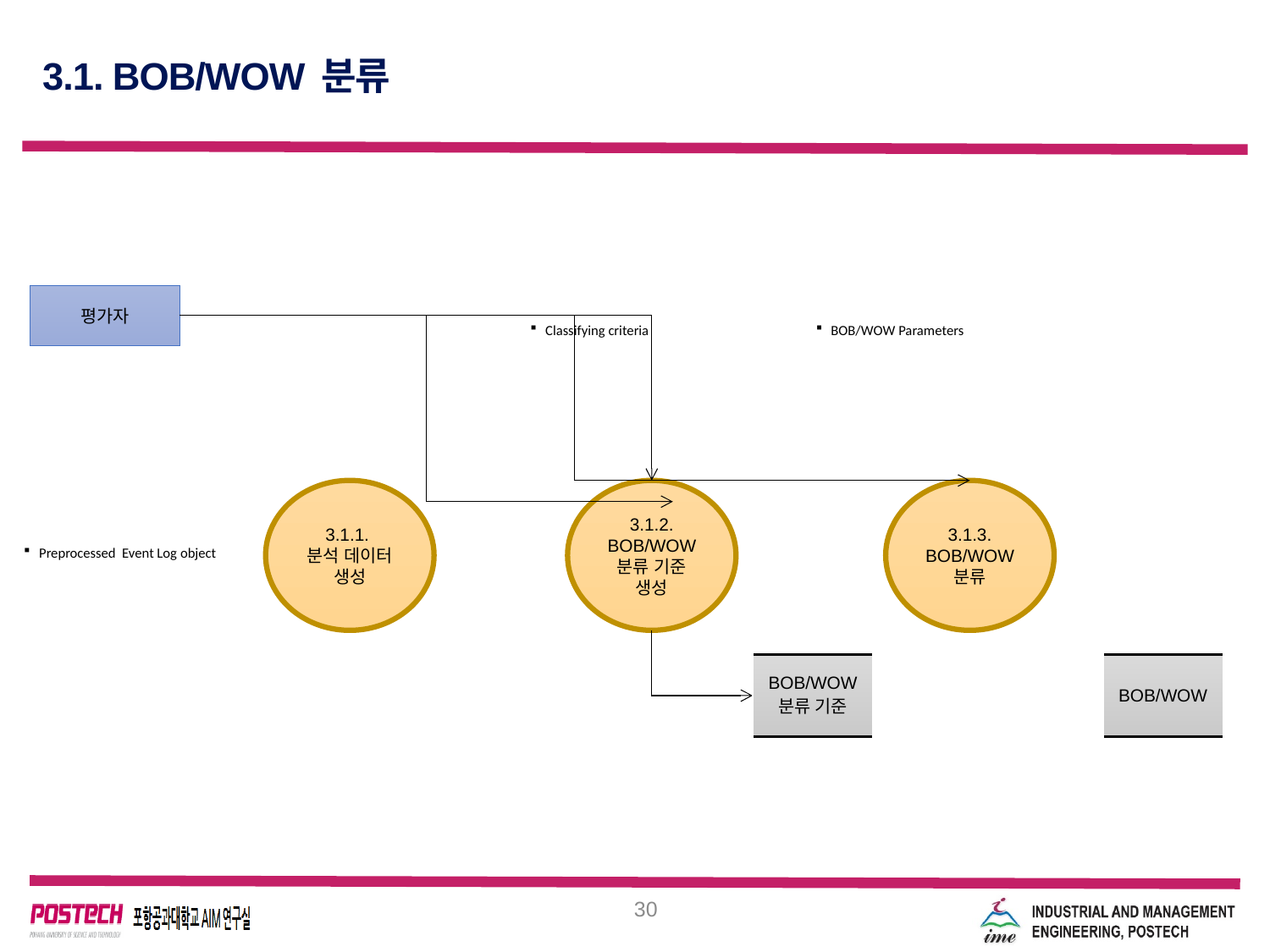

# 3.1. BOB/WOW 분류
평가자
Classifying criteria
BOB/WOW Parameters
3.1.1.
분석 데이터 생성
3.1.2. BOB/WOW 분류 기준 생성
3.1.3. BOB/WOW 분류
Preprocessed  Event Log object
| BOB/WOW 분류 기준 |
| --- |
| BOB/WOW |
| --- |
30